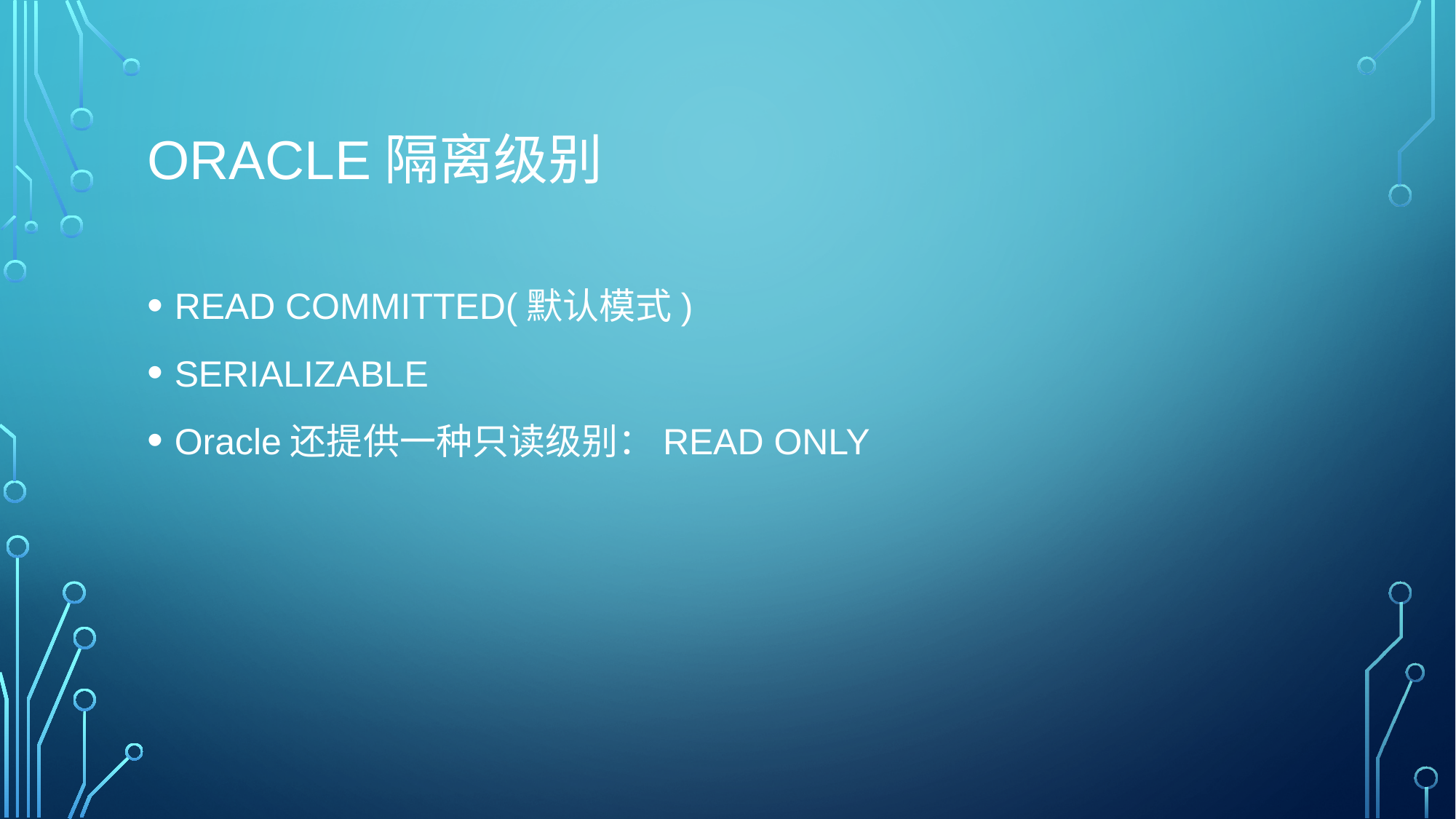

# ORACLE隔离级别
READ COMMITTED(默认模式)
SERIALIZABLE
Oracle还提供一种只读级别：READ ONLY